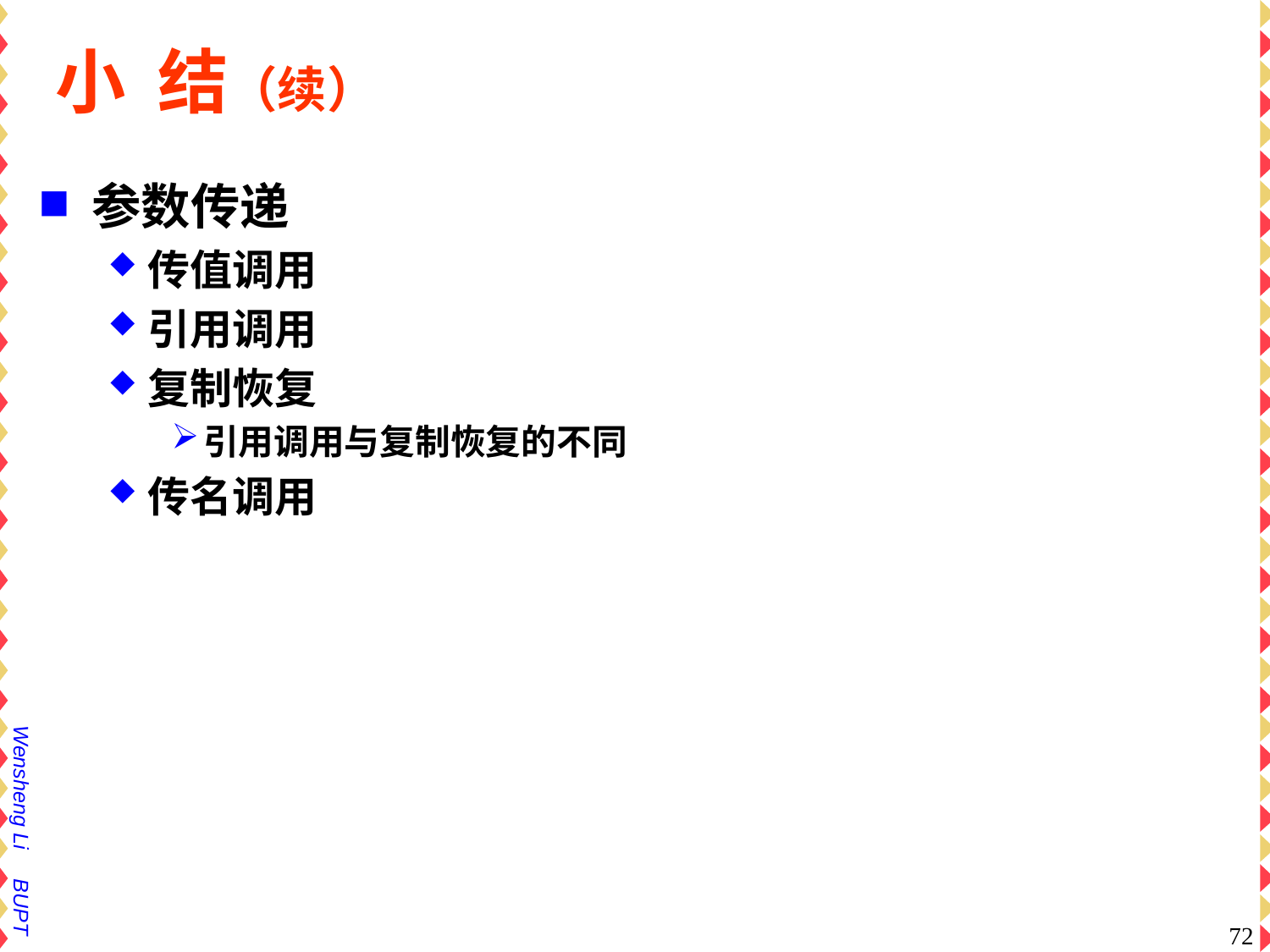

# 小  结（续）
参数传递
传值调用
引用调用
复制恢复
引用调用与复制恢复的不同
传名调用

72